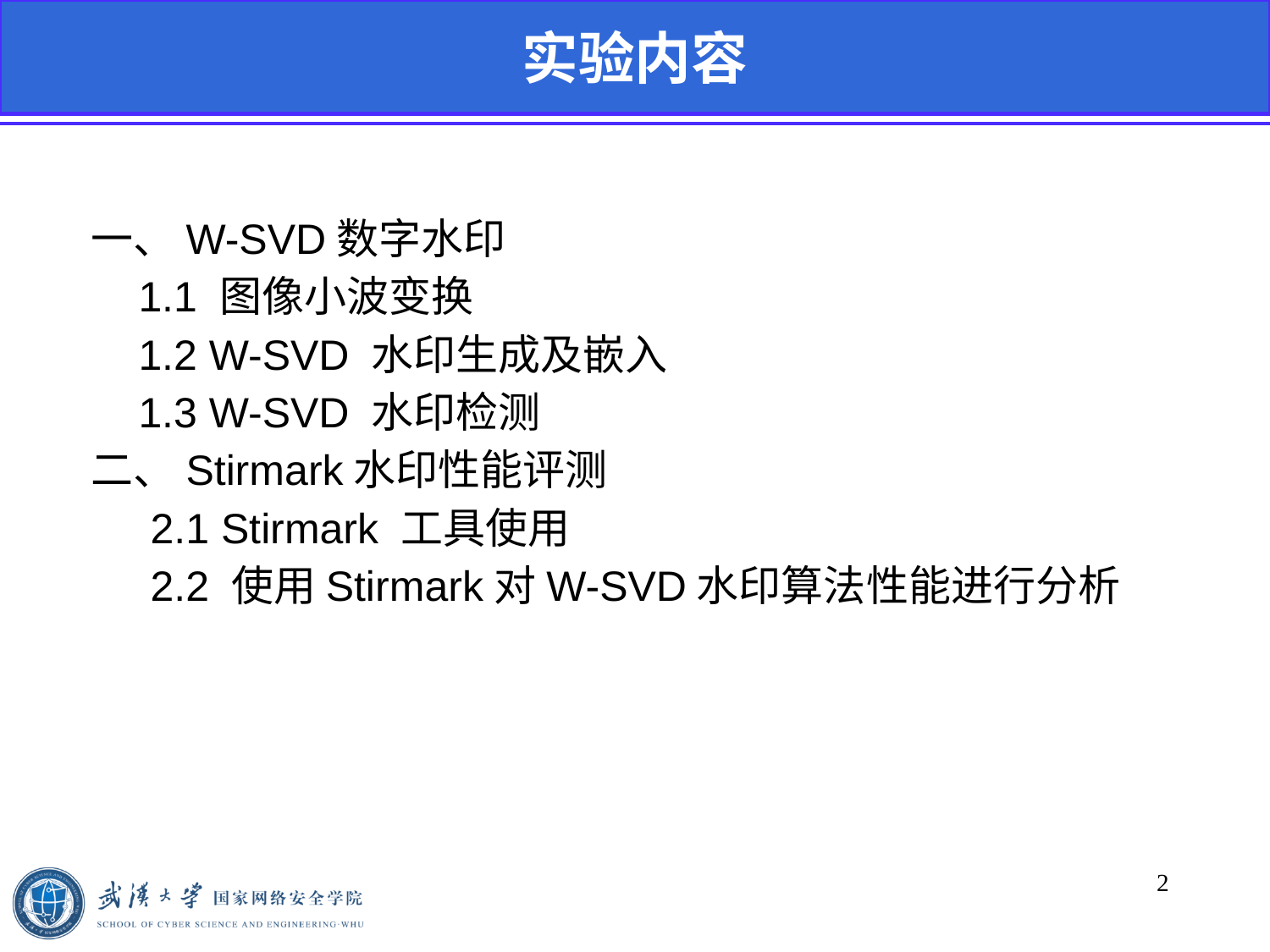

实验内容
一、W-SVD数字水印
    1.1 图像小波变换
    1.2 W-SVD 水印生成及嵌入
    1.3 W-SVD 水印检测
二、Stirmark水印性能评测
     2.1 Stirmark 工具使用
     2.2 使用Stirmark对W-SVD水印算法性能进行分析